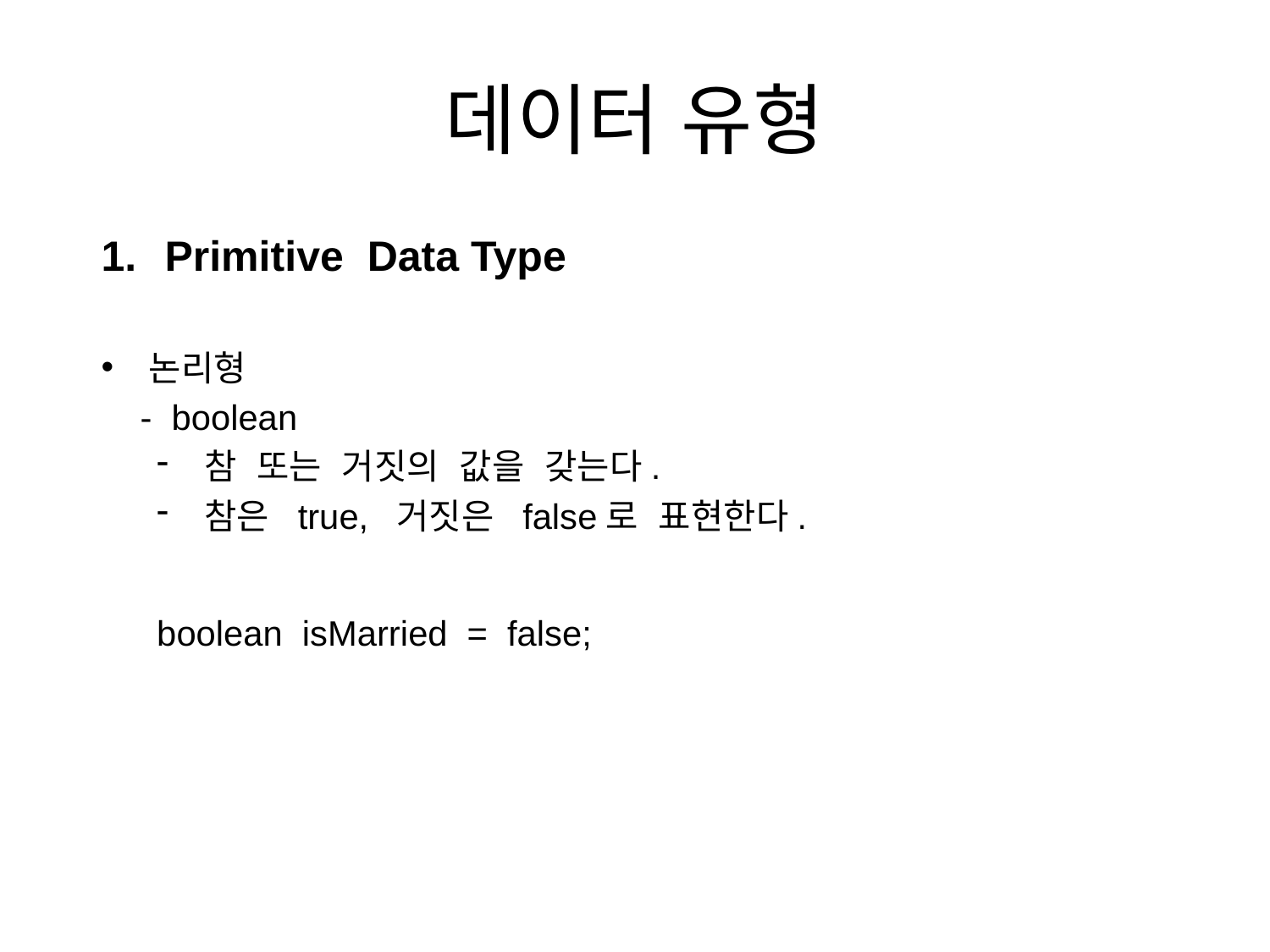

# 데이터 유형
Primitive  Data Type

논리형
    -  boolean
참  또는  거짓의  값을  갖는다.
참은  true,  거짓은  false로  표현한다.

boolean  isMarried  =  false;